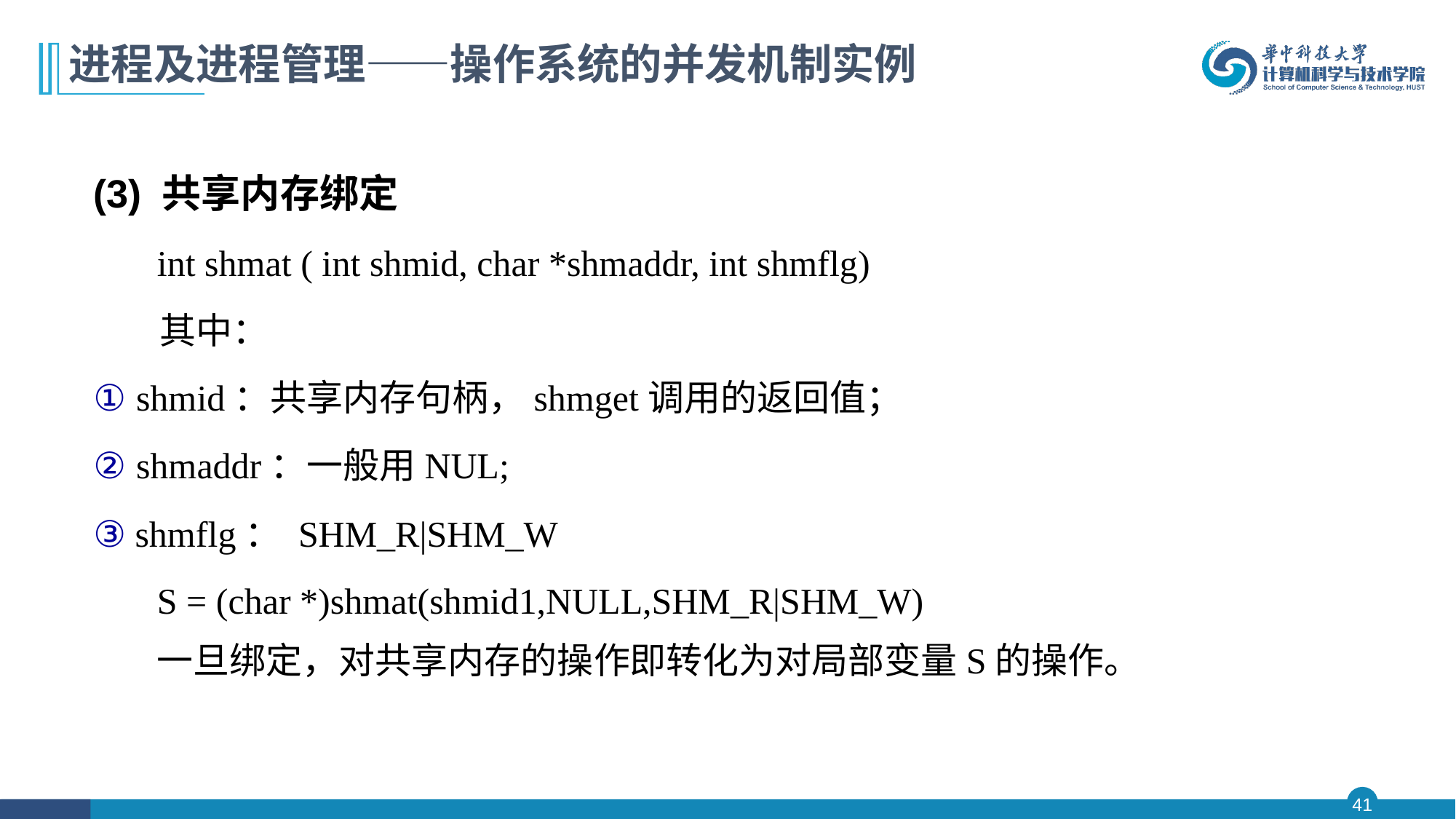

# 进程及进程管理——操作系统的并发机制实例
(3) 共享内存绑定
	int shmat ( int shmid, char *shmaddr, int shmflg)
       其中：
① shmid：共享内存句柄，shmget调用的返回值；
② shmaddr：一般用NUL;
③ shmflg： SHM_R|SHM_W
       S = (char *)shmat(shmid1,NULL,SHM_R|SHM_W)
	一旦绑定，对共享内存的操作即转化为对局部变量S的操作。